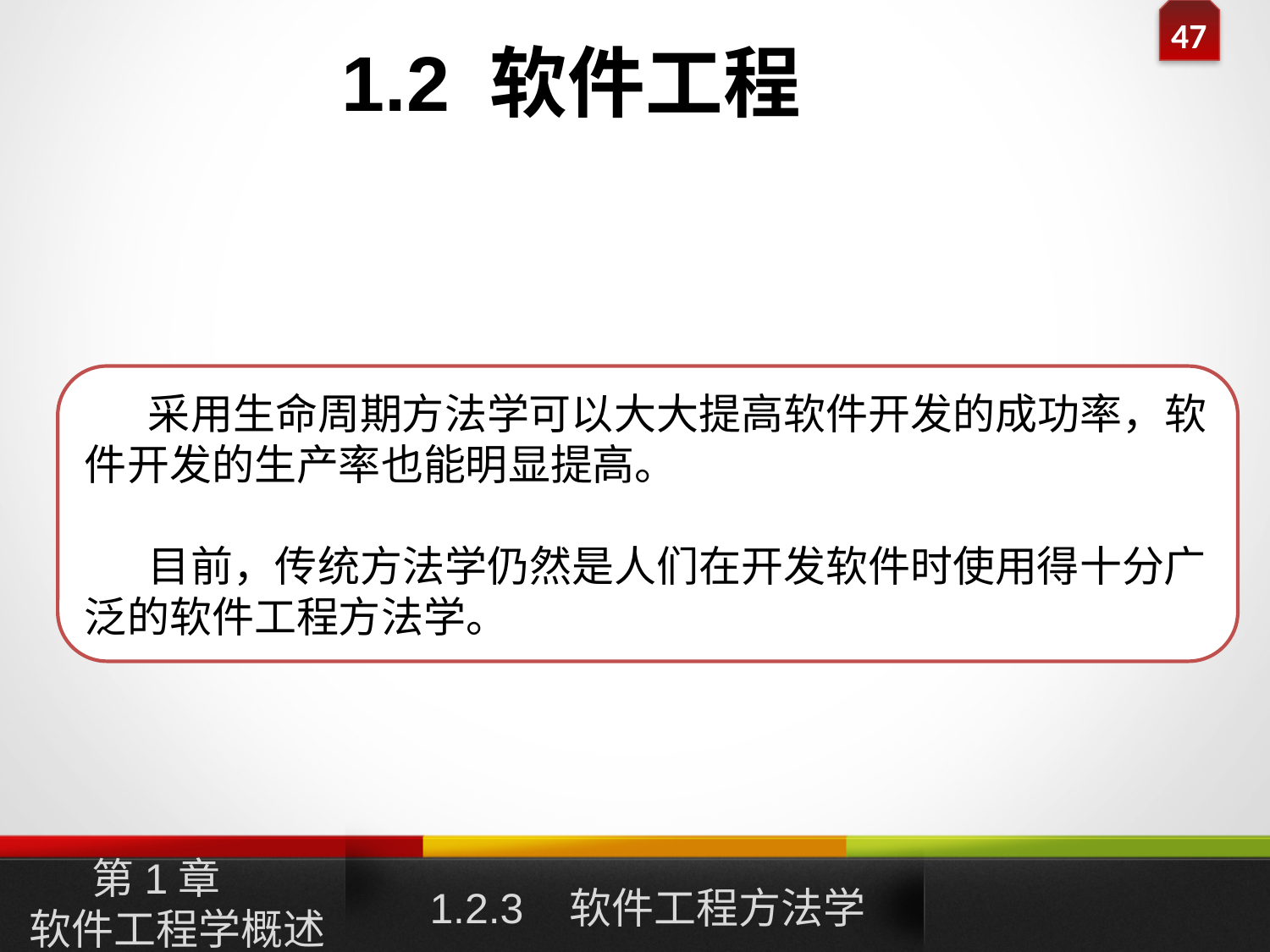

1.2 软件工程
采用生命周期方法学可以大大提高软件开发的成功率，软件开发的生产率也能明显提高。

目前，传统方法学仍然是人们在开发软件时使用得十分广泛的软件工程方法学。
1.2.3   软件工程方法学